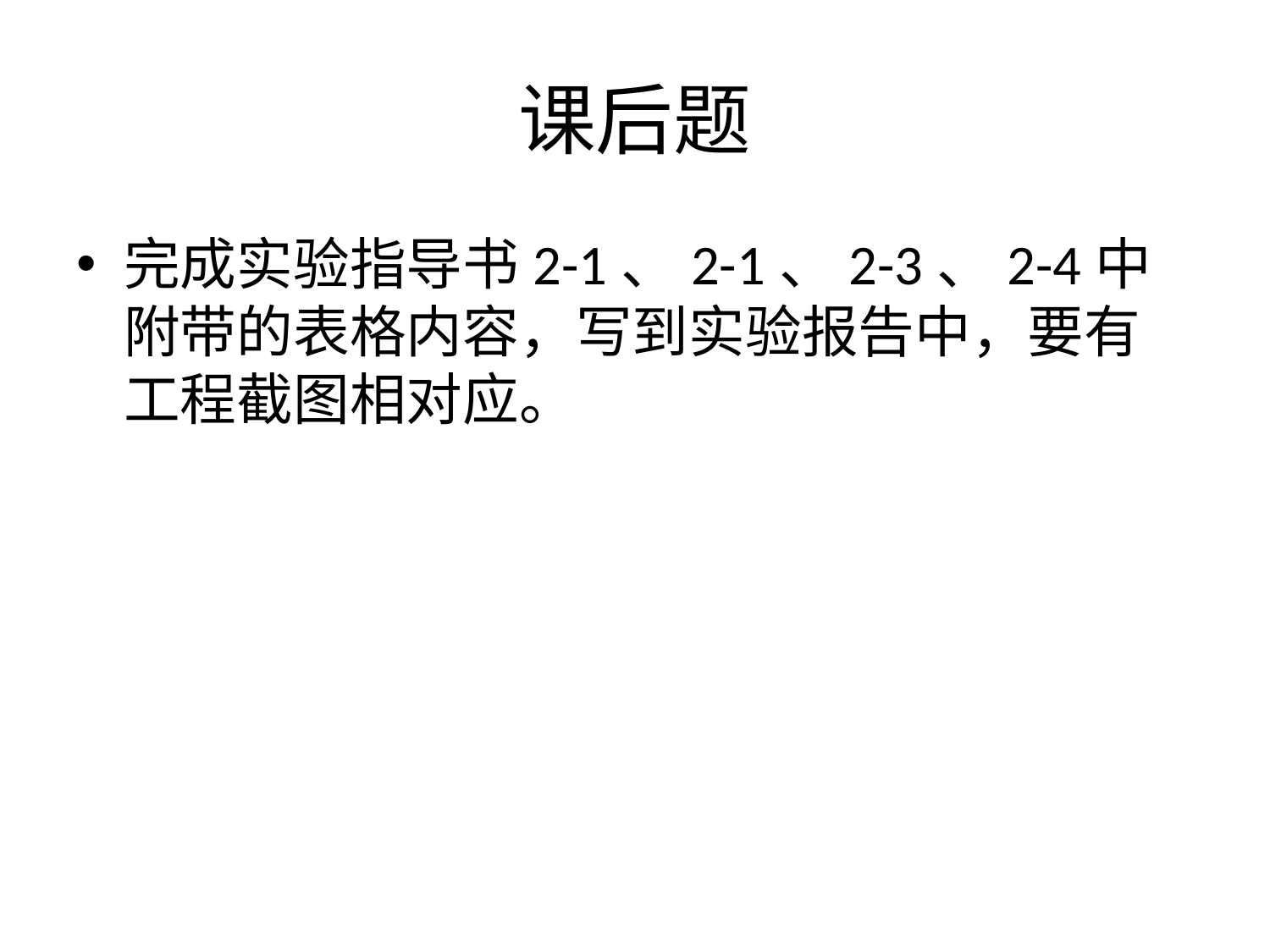

# 课后题
完成实验指导书2-1、2-1、2-3、2-4中附带的表格内容，写到实验报告中，要有工程截图相对应。